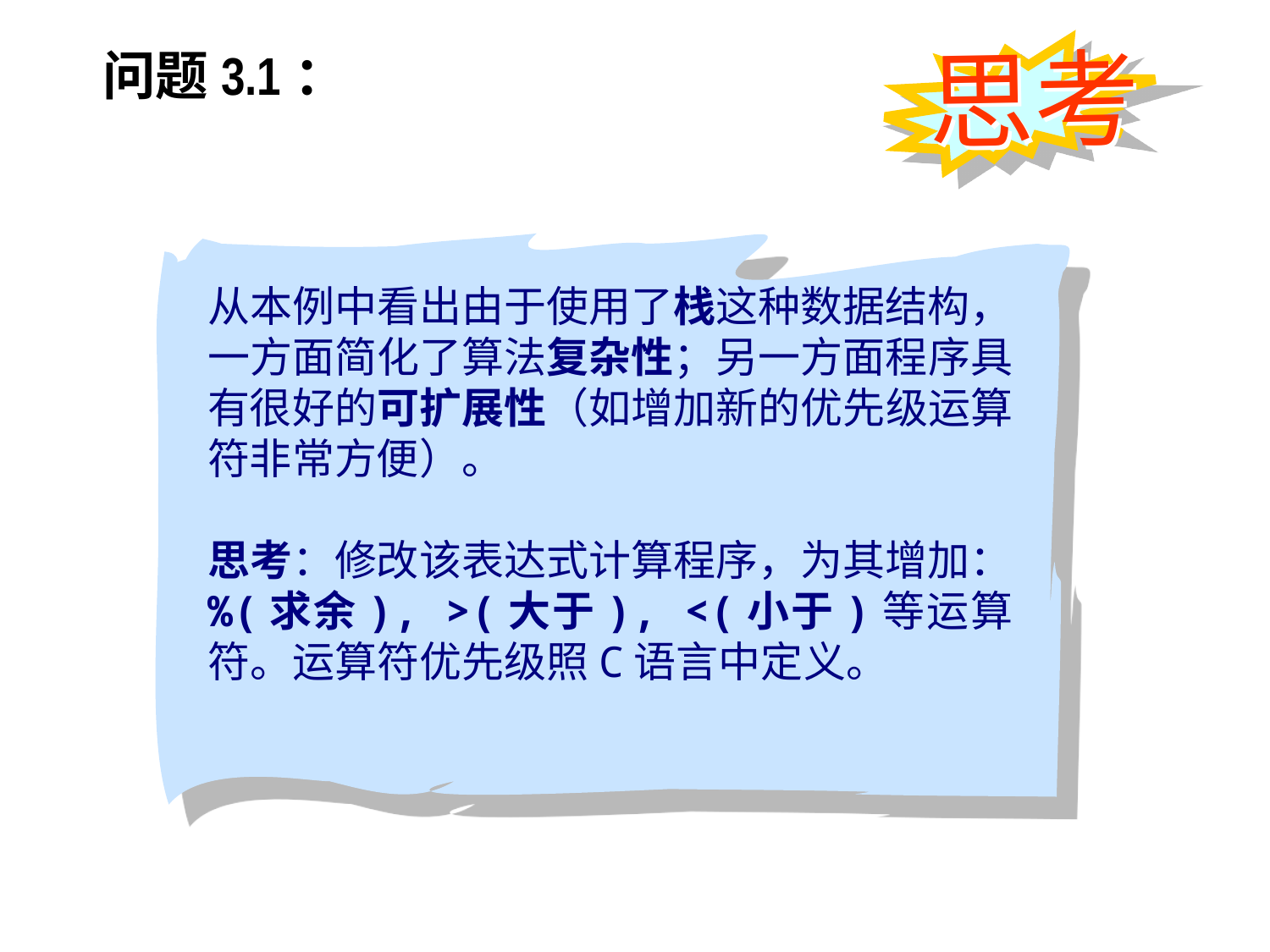

# 问题3.1：
思考

从本例中看出由于使用了栈这种数据结构，一方面简化了算法复杂性；另一方面程序具有很好的可扩展性（如增加新的优先级运算符非常方便）。

思考：修改该表达式计算程序，为其增加：%(求余), >(大于), <(小于)等运算符。运算符优先级照C语言中定义。

44